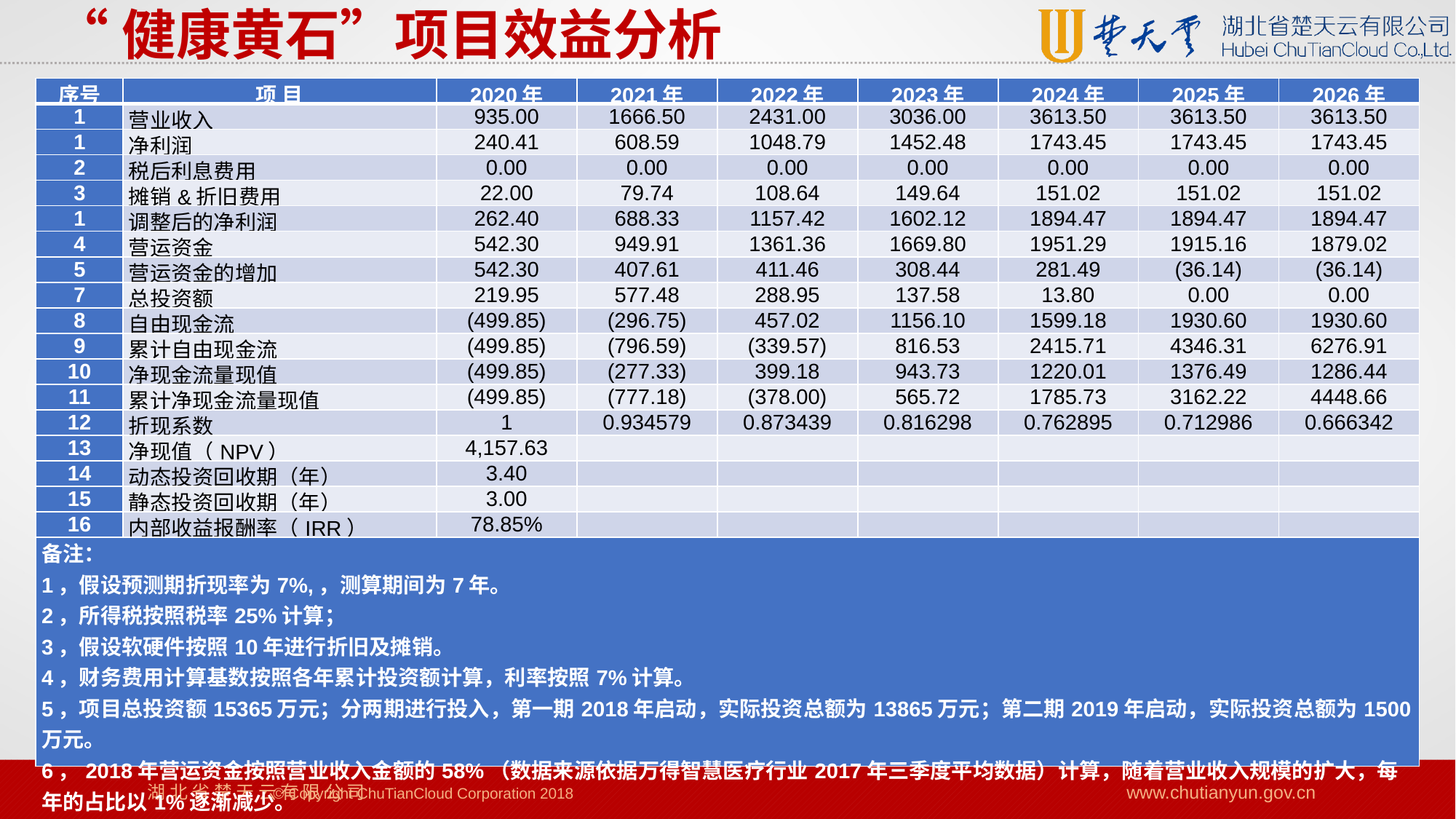

“健康黄石”项目效益分析
| 序号 | 项 目 | 2020年 | 2021年 | 2022年 | 2023年 | 2024年 | 2025年 | 2026年 |
| --- | --- | --- | --- | --- | --- | --- | --- | --- |
| 1 | 营业收入 | 935.00 | 1666.50 | 2431.00 | 3036.00 | 3613.50 | 3613.50 | 3613.50 |
| 1 | 净利润 | 240.41 | 608.59 | 1048.79 | 1452.48 | 1743.45 | 1743.45 | 1743.45 |
| 2 | 税后利息费用 | 0.00 | 0.00 | 0.00 | 0.00 | 0.00 | 0.00 | 0.00 |
| 3 | 摊销&折旧费用 | 22.00 | 79.74 | 108.64 | 149.64 | 151.02 | 151.02 | 151.02 |
| 1 | 调整后的净利润 | 262.40 | 688.33 | 1157.42 | 1602.12 | 1894.47 | 1894.47 | 1894.47 |
| 4 | 营运资金 | 542.30 | 949.91 | 1361.36 | 1669.80 | 1951.29 | 1915.16 | 1879.02 |
| 5 | 营运资金的增加 | 542.30 | 407.61 | 411.46 | 308.44 | 281.49 | (36.14) | (36.14) |
| 7 | 总投资额 | 219.95 | 577.48 | 288.95 | 137.58 | 13.80 | 0.00 | 0.00 |
| 8 | 自由现金流 | (499.85) | (296.75) | 457.02 | 1156.10 | 1599.18 | 1930.60 | 1930.60 |
| 9 | 累计自由现金流 | (499.85) | (796.59) | (339.57) | 816.53 | 2415.71 | 4346.31 | 6276.91 |
| 10 | 净现金流量现值 | (499.85) | (277.33) | 399.18 | 943.73 | 1220.01 | 1376.49 | 1286.44 |
| 11 | 累计净现金流量现值 | (499.85) | (777.18) | (378.00) | 565.72 | 1785.73 | 3162.22 | 4448.66 |
| 12 | 折现系数 | 1 | 0.934579 | 0.873439 | 0.816298 | 0.762895 | 0.712986 | 0.666342 |
| 13 | 净现值（NPV） | 4,157.63 |  |  |  |  |  |  |
| 14 | 动态投资回收期（年） | 3.40 |  |  |  |  |  |  |
| 15 | 静态投资回收期（年） | 3.00 |  |  |  |  |  |  |
| 16 | 内部收益报酬率（IRR） | 78.85% |  |  |  |  |  |  |
| 备注： 1，假设预测期折现率为7%,，测算期间为7年。 2，所得税按照税率25%计算； 3，假设软硬件按照10年进行折旧及摊销。 4，财务费用计算基数按照各年累计投资额计算，利率按照7%计算。 5，项目总投资额15365万元；分两期进行投入，第一期2018年启动，实际投资总额为13865万元；第二期2019年启动，实际投资总额为1500万元。 6，2018年营运资金按照营业收入金额的58%（数据来源依据万得智慧医疗行业2017年三季度平均数据）计算，随着营业收入规模的扩大，每年的占比以1%逐渐减少。 |  |  |  |  |  |  |  |  |